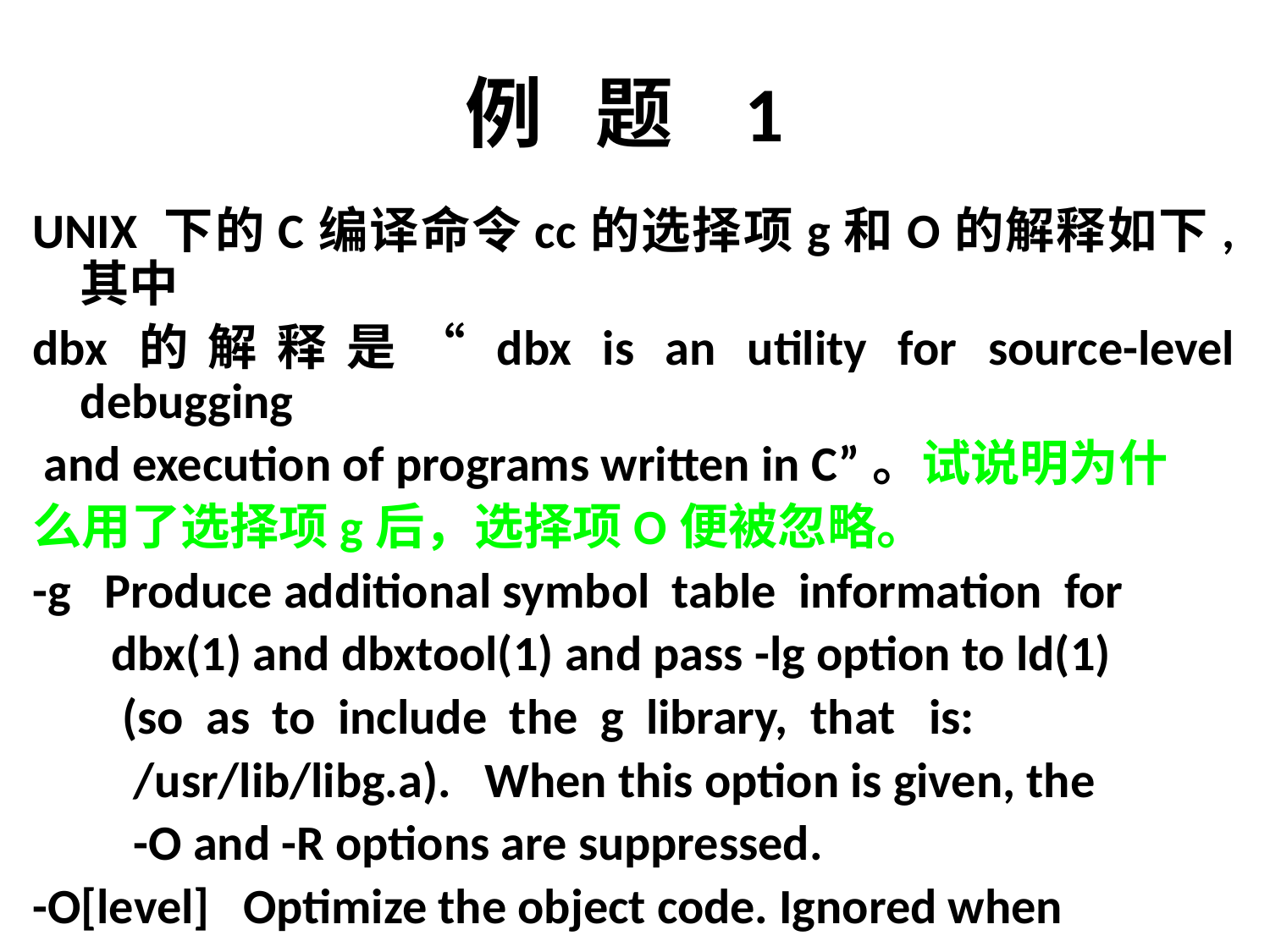

# 例   题   1
UNIX 下的C编译命令cc的选择项g和O的解释如下, 其中
dbx的解释是“dbx is an utility for source-level debugging
 and execution of programs written in C”。试说明为什
么用了选择项g后，选择项O便被忽略。
-g   Produce additional symbol  table  information  for
       dbx(1) and dbxtool(1) and pass -lg option to ld(1)
        (so  as  to  include  the  g  library,  that   is:
         /usr/lib/libg.a).   When this option is given, the
         -O and -R options are suppressed.
-O[level]   Optimize the object code. Ignored when
   		        either -g,   -go,  or -a is used.  ...